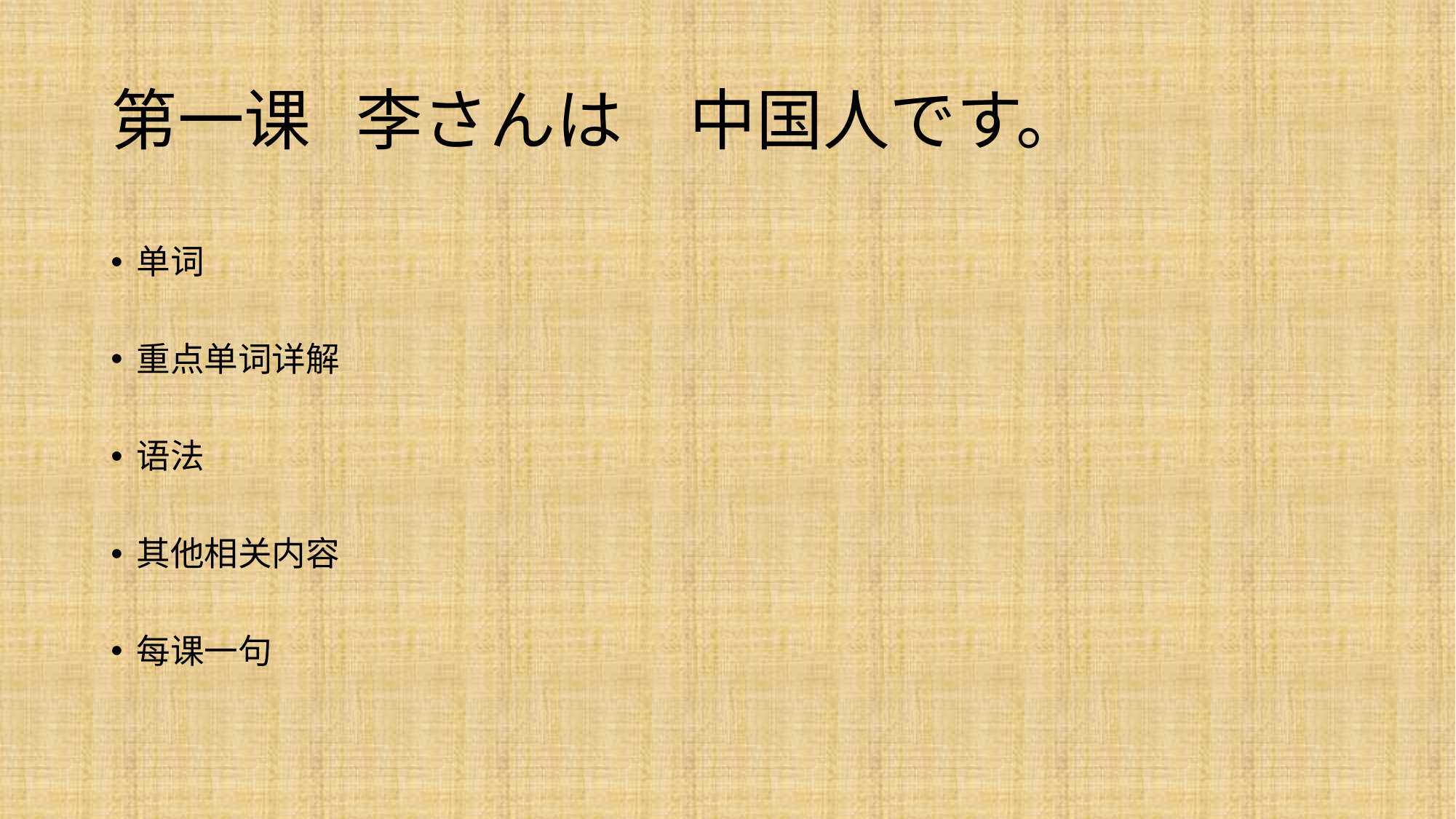

# 第一课   李さんは　中国人です。
单词

重点单词详解

语法

其他相关内容

每课一句